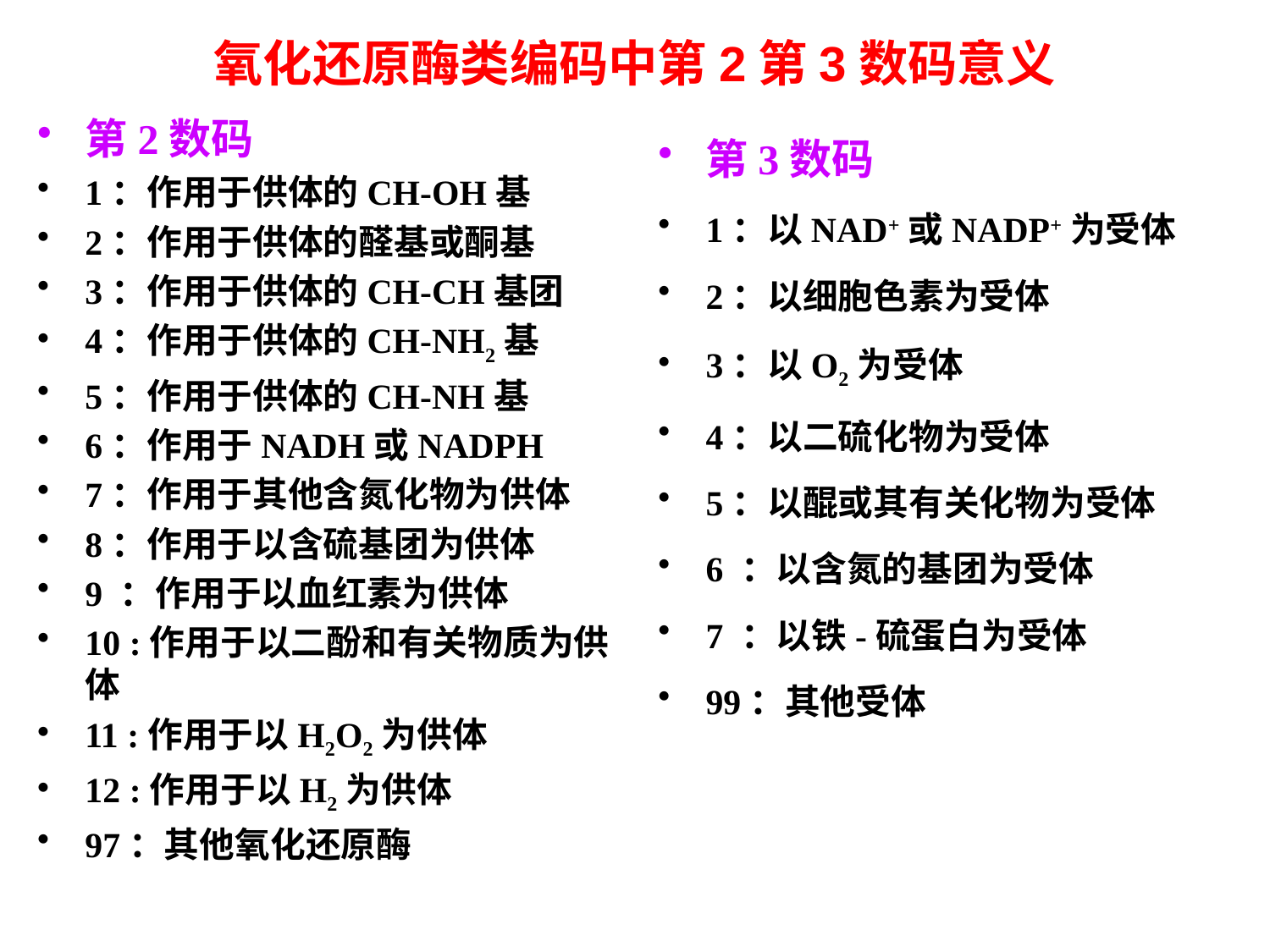

氧化还原酶类编码中第2第3数码意义
第2数码
1：作用于供体的CH-OH基
2：作用于供体的醛基或酮基
3：作用于供体的CH-CH基团
4：作用于供体的CH-NH2基
5：作用于供体的CH-NH基
6：作用于NADH或NADPH
7：作用于其他含氮化物为供体
8：作用于以含硫基团为供体
9 ：作用于以血红素为供体
10 :作用于以二酚和有关物质为供体
11 :作用于以H2O2为供体
12 :作用于以H2为供体
97：其他氧化还原酶
第3数码
1：以NAD+或NADP+为受体
2：以细胞色素为受体
3：以O2为受体
4：以二硫化物为受体
5：以醌或其有关化物为受体
6 ：以含氮的基团为受体
7 ：以铁-硫蛋白为受体
99：其他受体